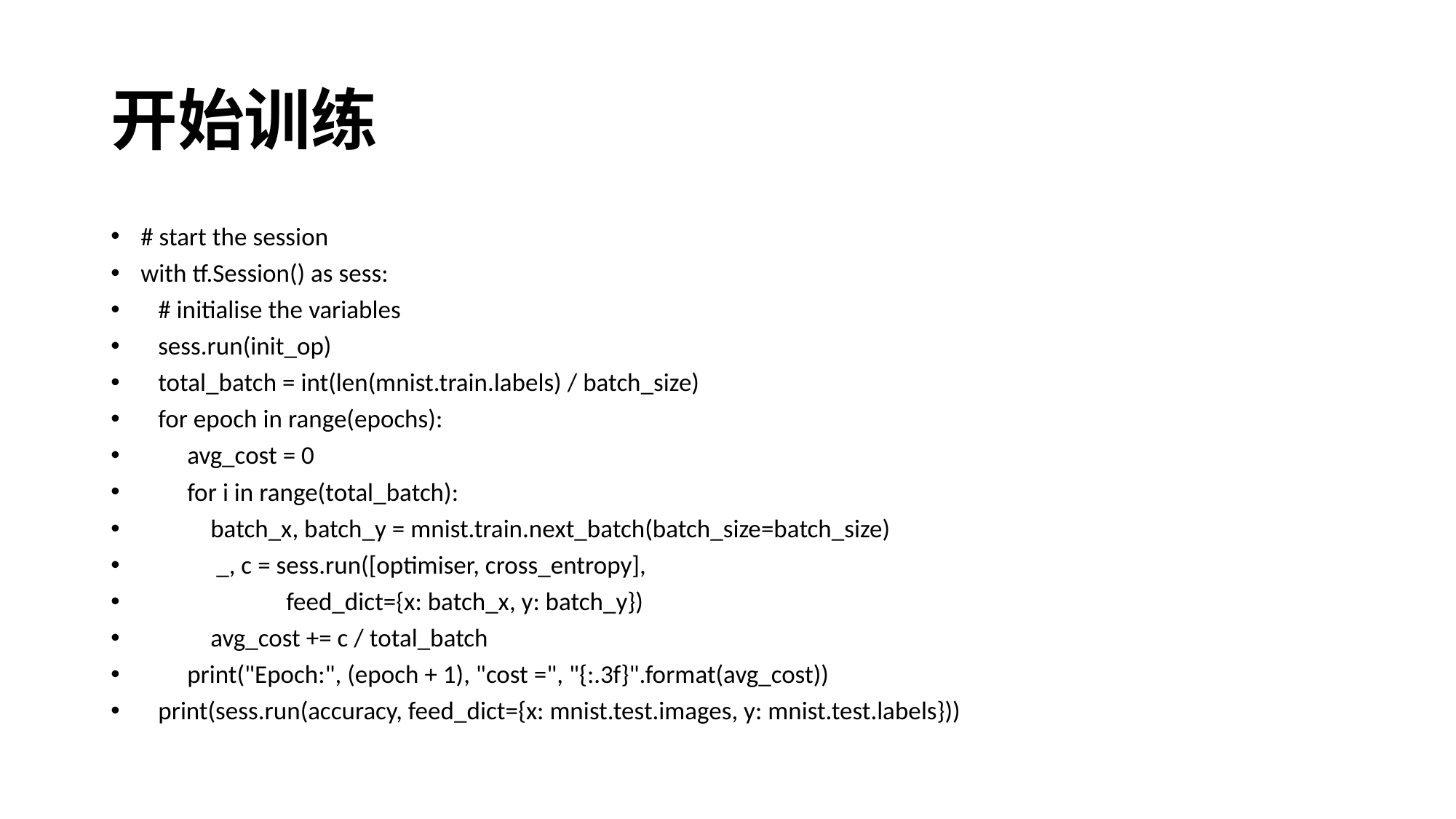

# 开始训练
# start the session
with tf.Session() as sess:
   # initialise the variables
   sess.run(init_op)
   total_batch = int(len(mnist.train.labels) / batch_size)
   for epoch in range(epochs):
        avg_cost = 0
        for i in range(total_batch):
            batch_x, batch_y = mnist.train.next_batch(batch_size=batch_size)
             _, c = sess.run([optimiser, cross_entropy],
                         feed_dict={x: batch_x, y: batch_y})
            avg_cost += c / total_batch
        print("Epoch:", (epoch + 1), "cost =", "{:.3f}".format(avg_cost))
   print(sess.run(accuracy, feed_dict={x: mnist.test.images, y: mnist.test.labels}))